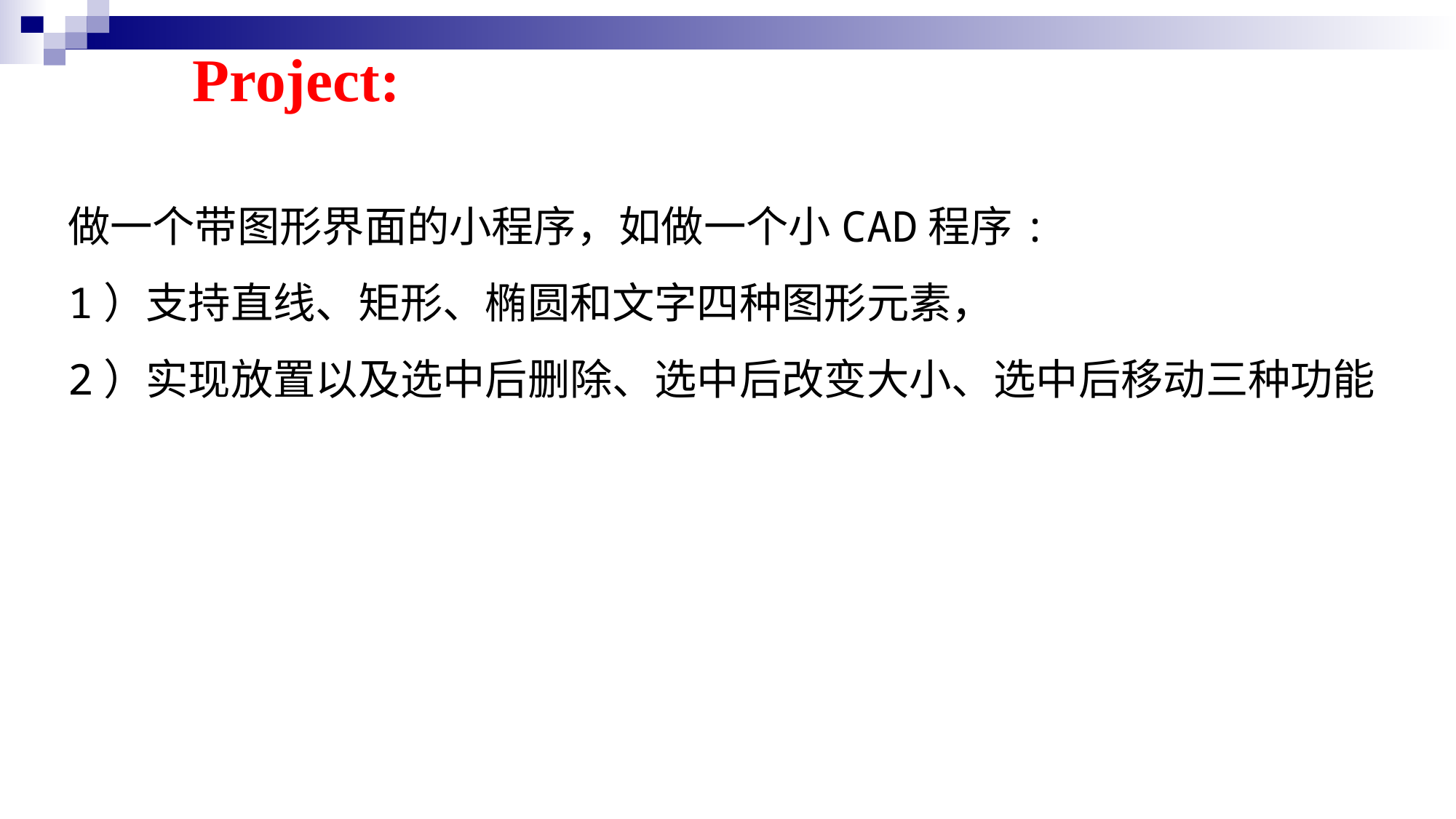

# Project:
做一个带图形界面的小程序，如做一个小CAD程序:
1）支持直线、矩形、椭圆和文字四种图形元素，
2）实现放置以及选中后删除、选中后改变大小、选中后移动三种功能